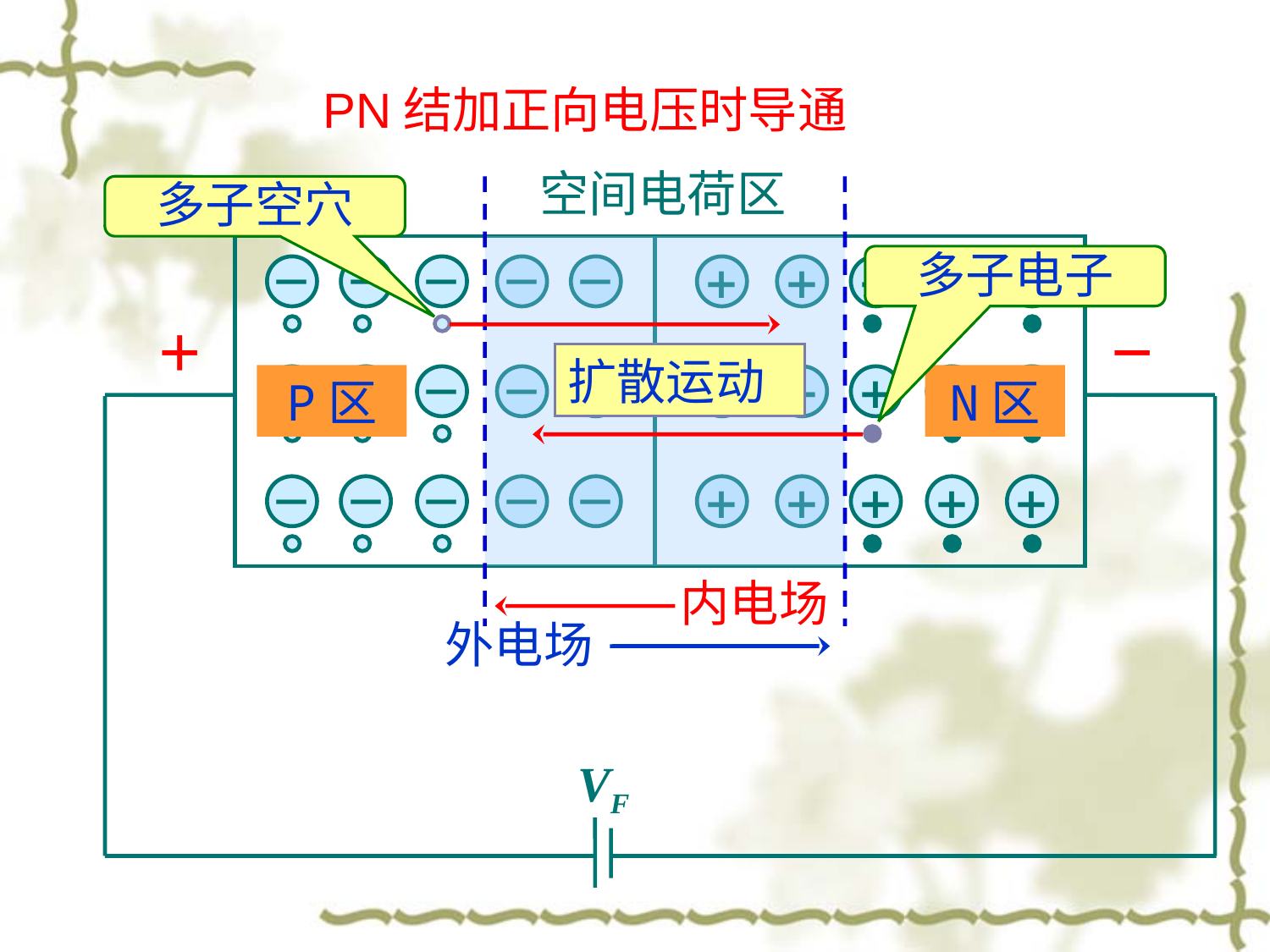

PN结加正向电压时导通
空间电荷区
多子空穴

多子电子
－
－
－
－
－
+
+
+
+
+
＋

－

扩散运动
P区
N区
－
－
－
－
－
+
+
+
+
+

－
－
－
－
－
+
+
+
+
+

内电场

外电场

VF

25